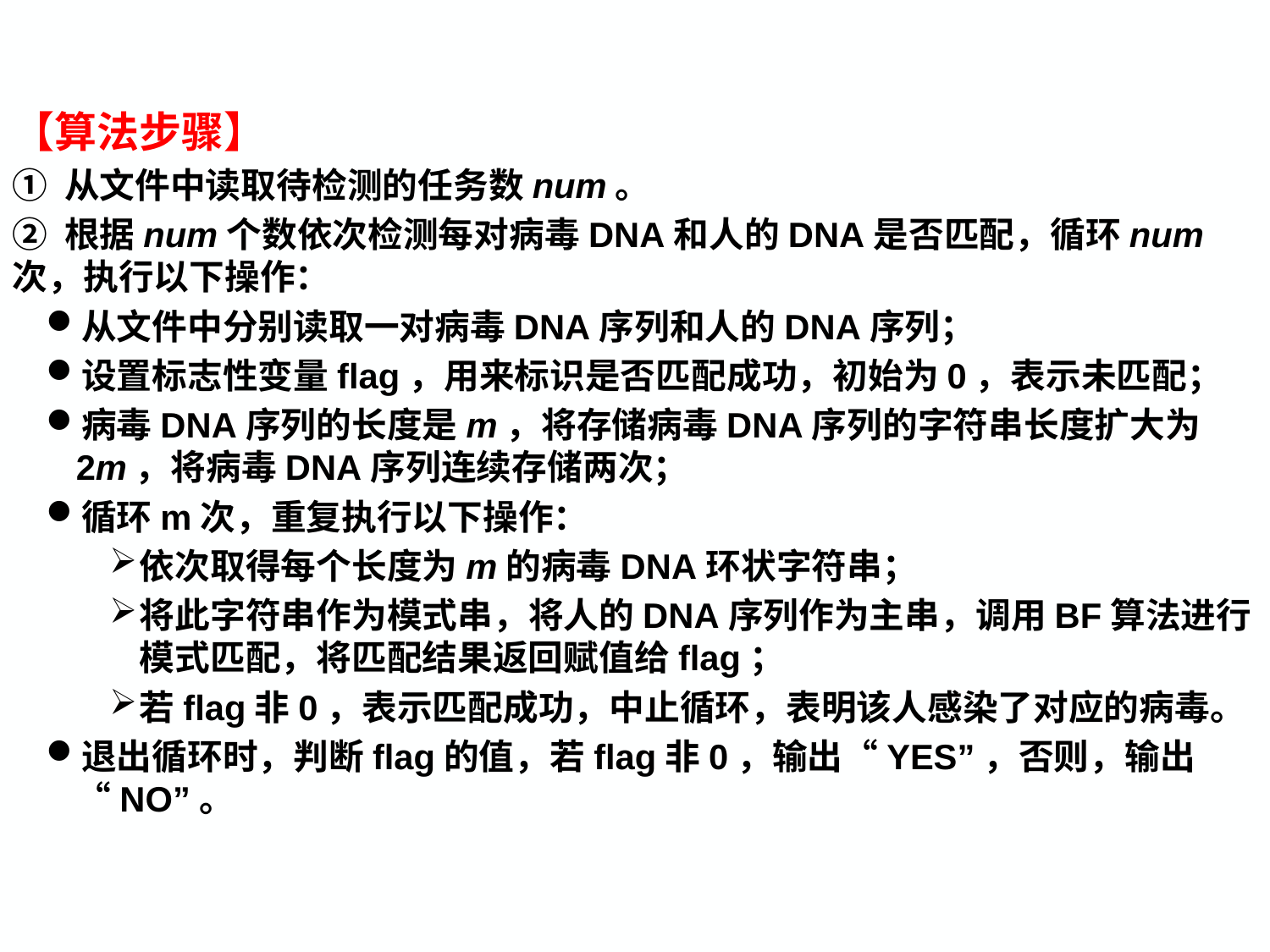

【算法步骤】
① 从文件中读取待检测的任务数num。
② 根据num个数依次检测每对病毒DNA和人的DNA是否匹配，循环num次，执行以下操作：
从文件中分别读取一对病毒DNA序列和人的DNA序列；
设置标志性变量flag，用来标识是否匹配成功，初始为0，表示未匹配；
病毒DNA序列的长度是m，将存储病毒DNA序列的字符串长度扩大为2m，将病毒DNA序列连续存储两次；
循环m次，重复执行以下操作：
依次取得每个长度为m的病毒DNA环状字符串；
将此字符串作为模式串，将人的DNA序列作为主串，调用BF算法进行模式匹配，将匹配结果返回赋值给flag；
若flag非0，表示匹配成功，中止循环，表明该人感染了对应的病毒。
退出循环时，判断flag的值，若flag非0，输出“YES”，否则，输出“NO”。